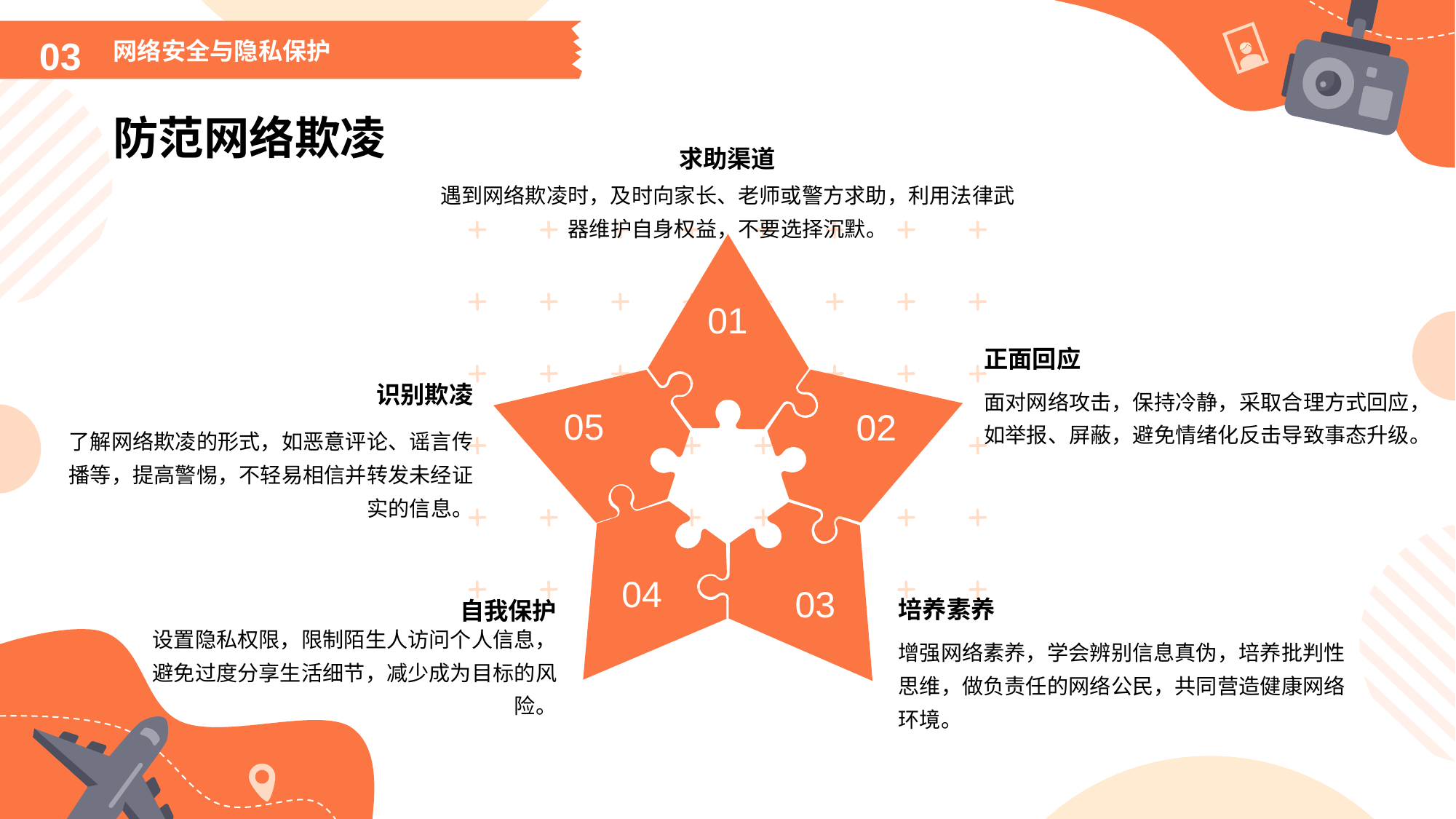

03

网络安全与隐私保护
防范网络欺凌
求助渠道
遇到网络欺凌时，及时向家长、老师或警方求助，利用法律武器维护自身权益，不要选择沉默。

01
正面回应
面对网络攻击，保持冷静，采取合理方式回应，如举报、屏蔽，避免情绪化反击导致事态升级。

05

02
识别欺凌
了解网络欺凌的形式，如恶意评论、谣言传播等，提高警惕，不轻易相信并转发未经证实的信息。

04

03
培养素养
自我保护
设置隐私权限，限制陌生人访问个人信息，避免过度分享生活细节，减少成为目标的风险。
增强网络素养，学会辨别信息真伪，培养批判性思维，做负责任的网络公民，共同营造健康网络环境。